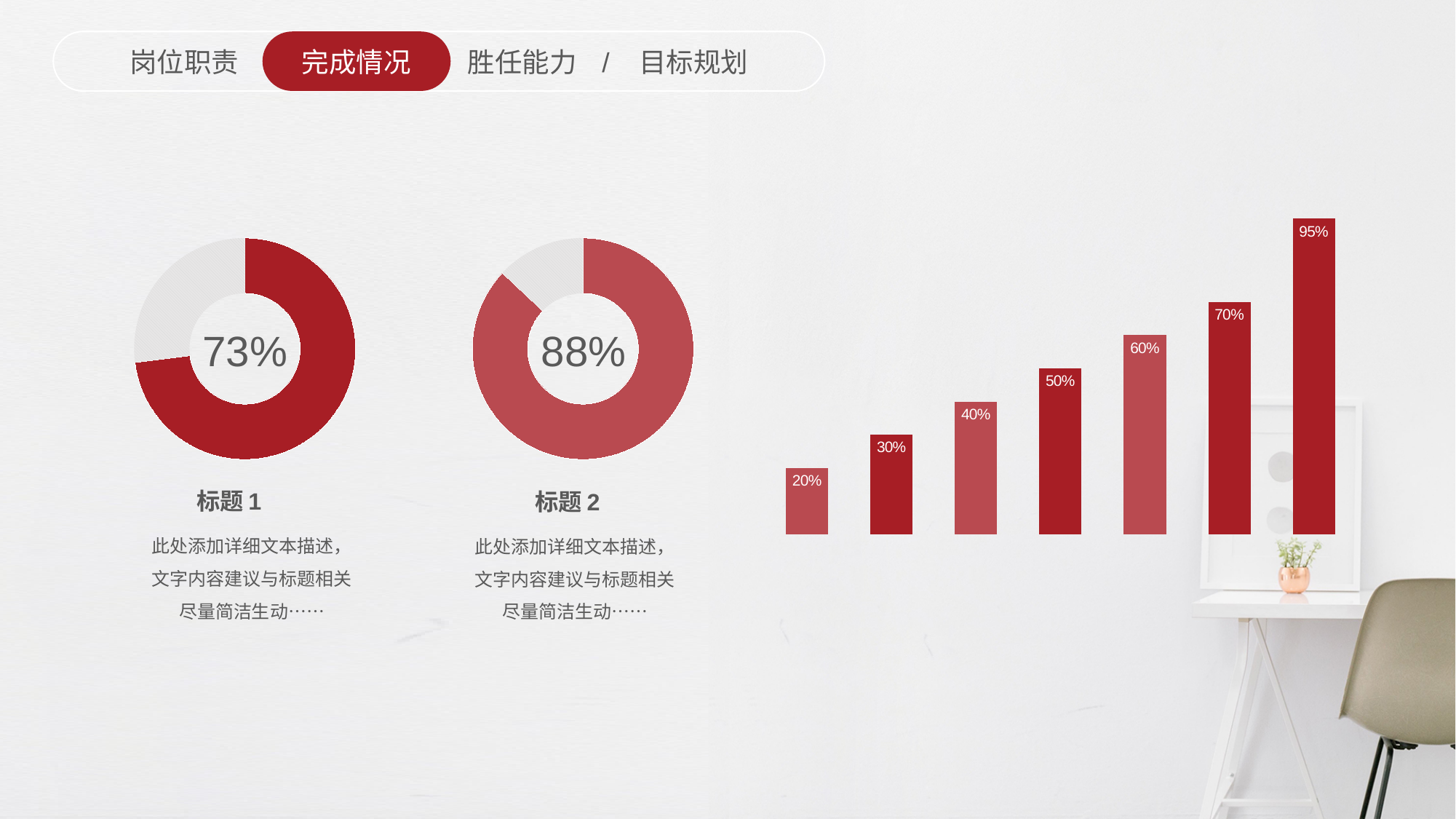

岗位职责                                     胜任能力   /   目标规划
完成情况

### Chart

| Category | 系列 1 | 系列 2 | 系列 3 | 系列 4 | 系列 5 | 系列 6 | 系列 7 |
|---|---|---|---|---|---|---|---|
| 类别 1 | 0.2 | 0.3 | 0.4 | 0.5 | 0.6 | 0.7 | 0.95 |

### Chart

| Category | Column1 |
|---|---|
|  | 73.0 |
|  | 27.0 |

### Chart

| Category | Column1 |
|---|---|
|  | 87.0 |
|  | 13.0 |
73%
88%
标题1
标题2
此处添加详细文本描述，文字内容建议与标题相关尽量简洁生动……
此处添加详细文本描述，文字内容建议与标题相关尽量简洁生动……